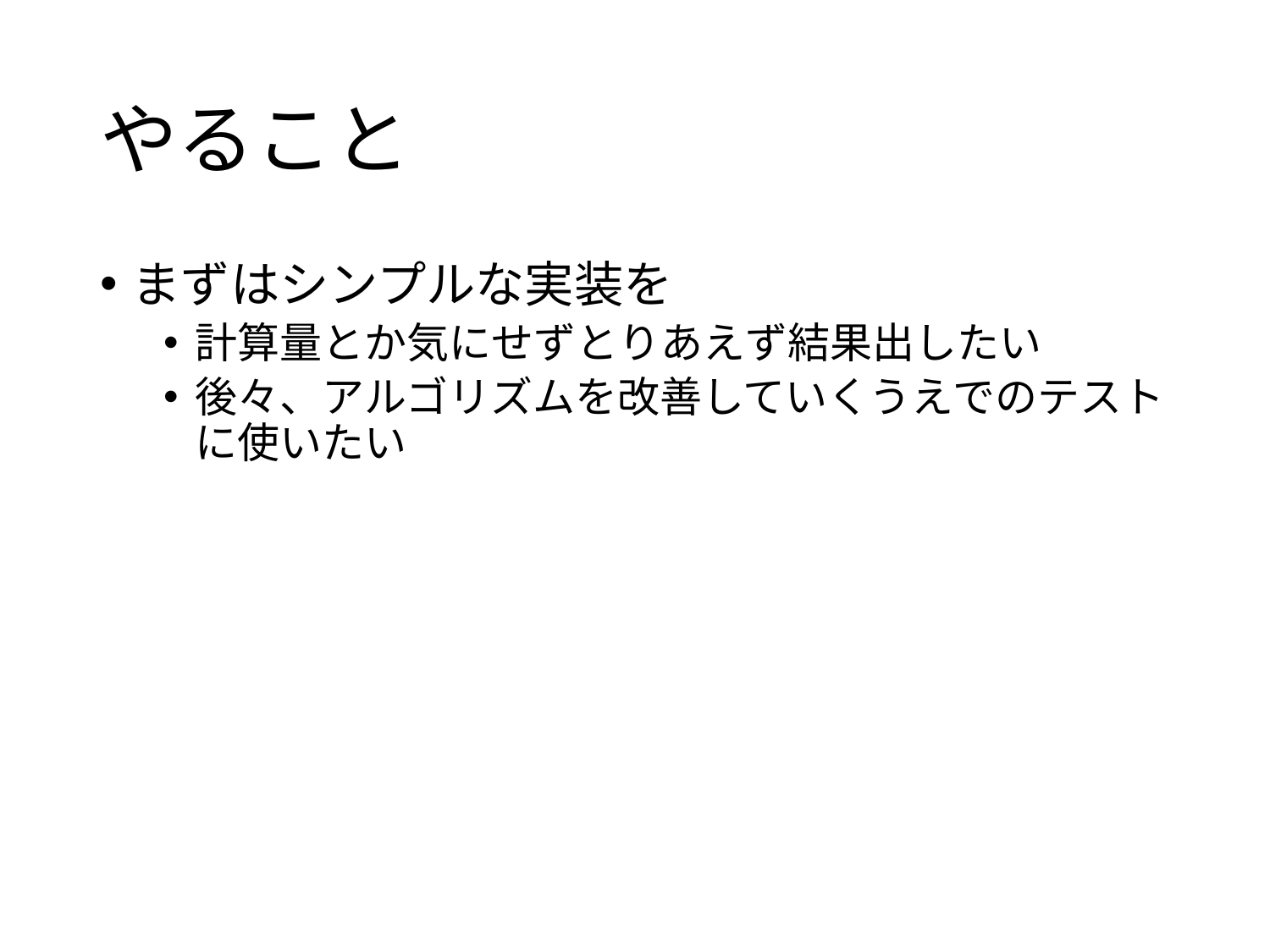

# やること
まずはシンプルな実装を
計算量とか気にせずとりあえず結果出したい
後々、アルゴリズムを改善していくうえでのテストに使いたい